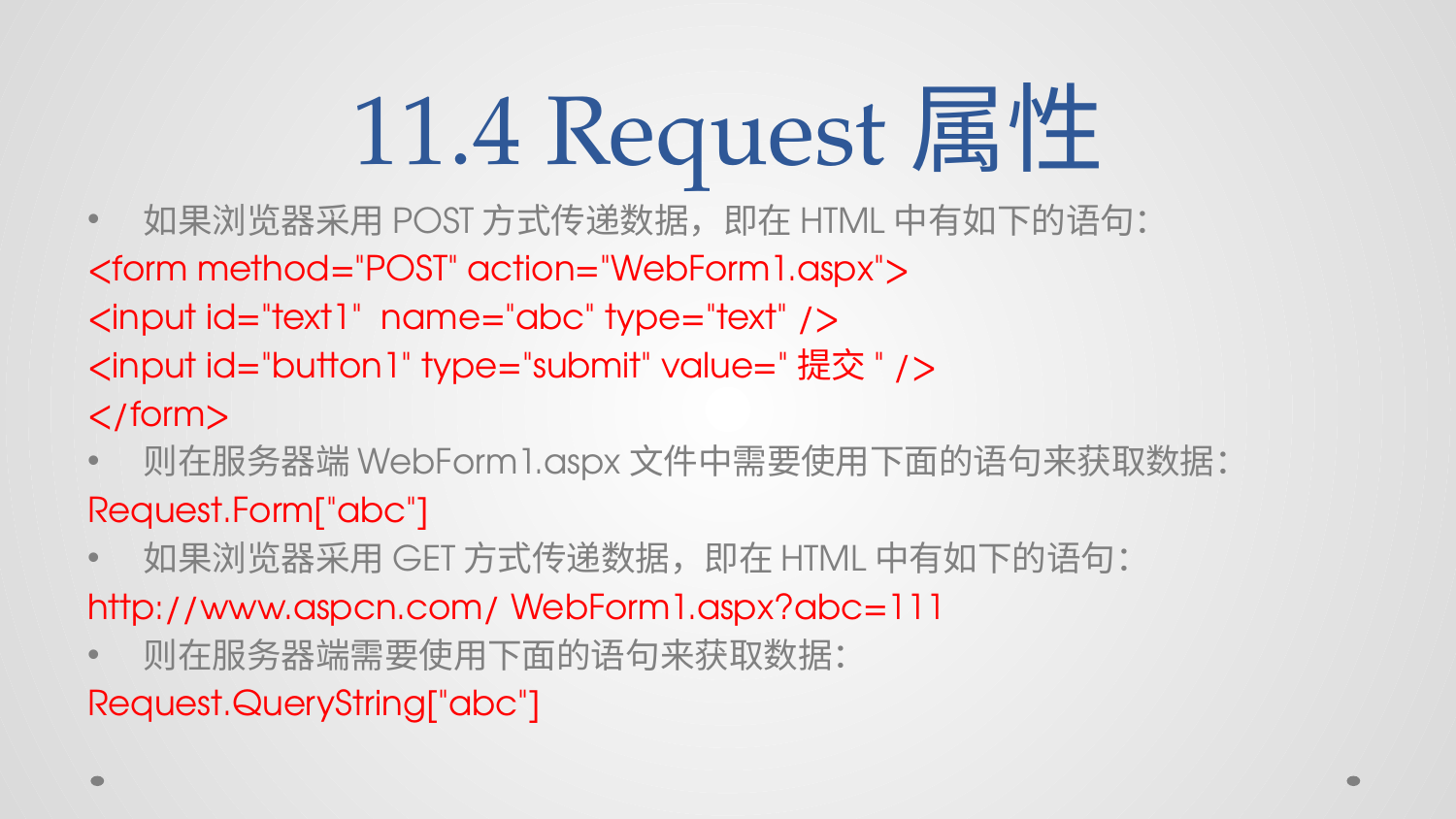

# 11.4 Request属性
如果浏览器采用POST方式传递数据，即在HTML中有如下的语句：
<form method="POST" action="WebForm1.aspx">
<input id="text1"  name="abc" type="text" />
<input id="button1" type="submit" value="提交" />
</form>
则在服务器端WebForm1.aspx文件中需要使用下面的语句来获取数据：
Request.Form["abc"]
如果浏览器采用GET方式传递数据，即在HTML中有如下的语句：
http://www.aspcn.com/ WebForm1.aspx?abc=111
则在服务器端需要使用下面的语句来获取数据：
Request.QueryString["abc"]